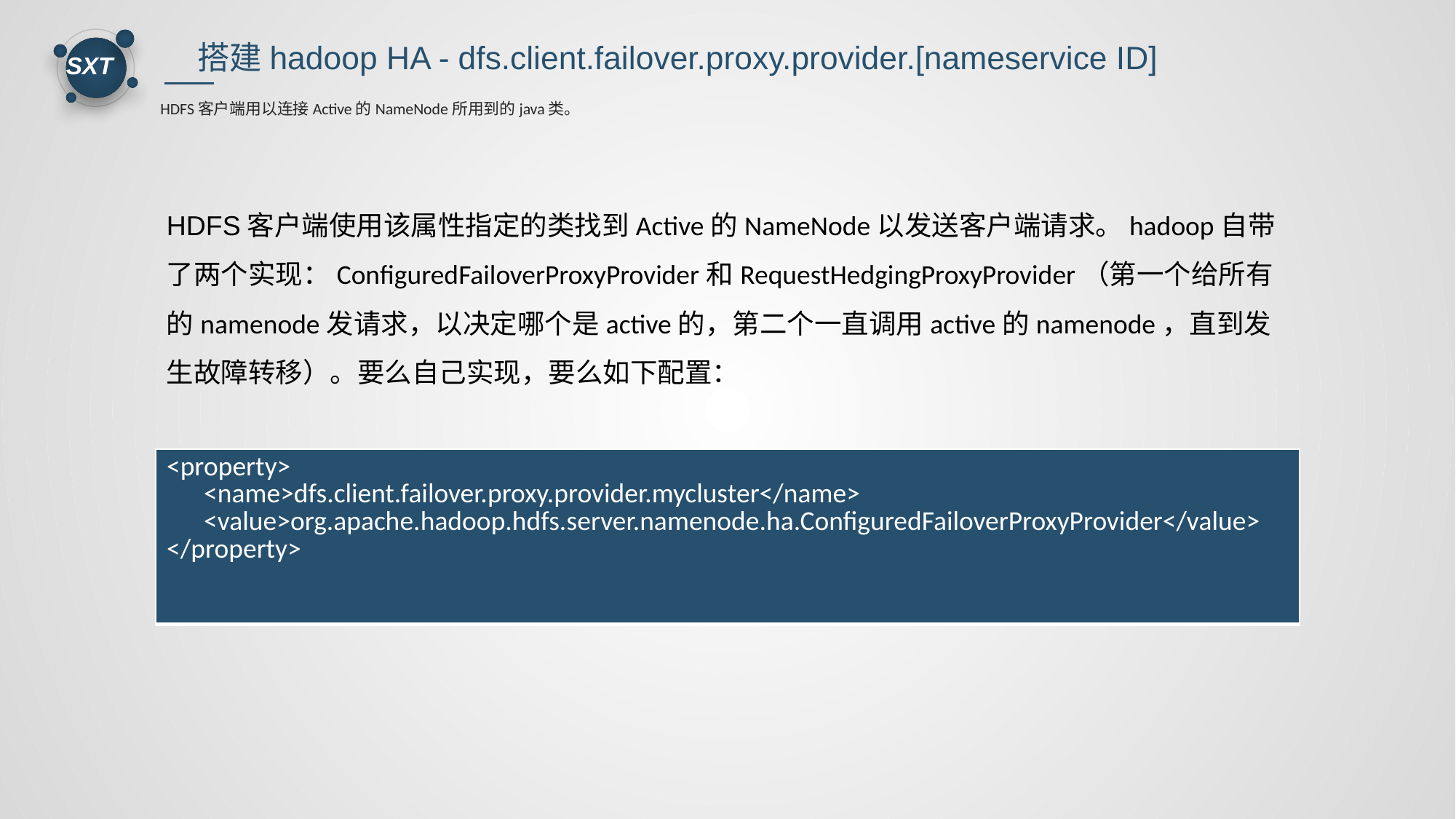

搭建hadoop HA - dfs.client.failover.proxy.provider.[nameservice ID]
HDFS客户端用以连接Active的NameNode所用到的java类。
HDFS客户端使用该属性指定的类找到Active的NameNode以发送客户端请求。hadoop自带了两个实现：ConfiguredFailoverProxyProvider和RequestHedgingProxyProvider（第一个给所有的namenode发请求，以决定哪个是active的，第二个一直调用active的namenode，直到发生故障转移）。要么自己实现，要么如下配置：
| <property> <name>dfs.client.failover.proxy.provider.mycluster</name> <value>org.apache.hadoop.hdfs.server.namenode.ha.ConfiguredFailoverProxyProvider</value> </property> |
| --- |